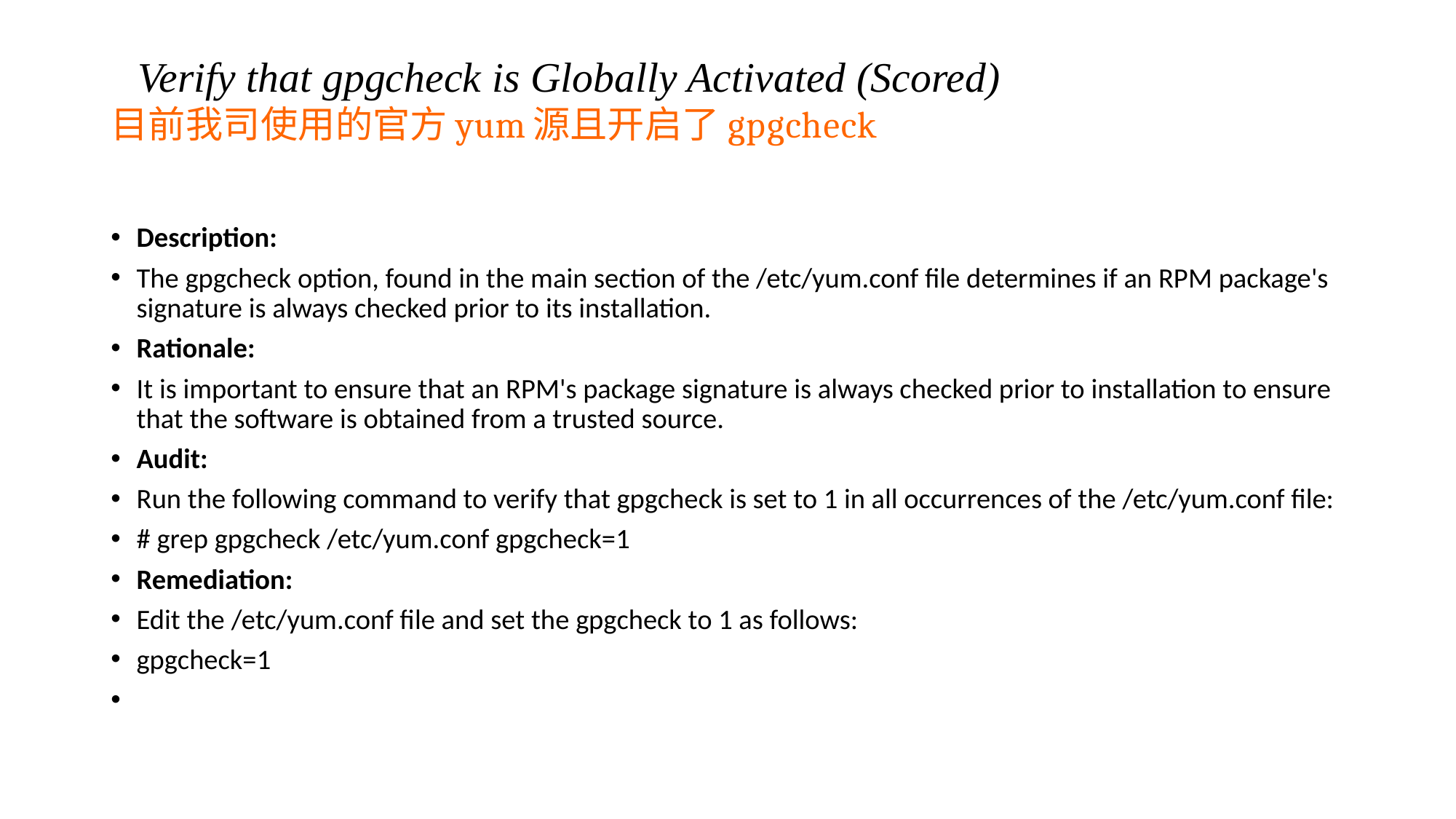

# Verify that gpgcheck is Globally Activated (Scored) 目前我司使用的官方yum源且开启了gpgcheck
Description:
The gpgcheck option, found in the main section of the /etc/yum.conf file determines if an RPM package's signature is always checked prior to its installation.
Rationale:
It is important to ensure that an RPM's package signature is always checked prior to installation to ensure that the software is obtained from a trusted source.
Audit:
Run the following command to verify that gpgcheck is set to 1 in all occurrences of the /etc/yum.conf file:
# grep gpgcheck /etc/yum.conf gpgcheck=1
Remediation:
Edit the /etc/yum.conf file and set the gpgcheck to 1 as follows:
gpgcheck=1